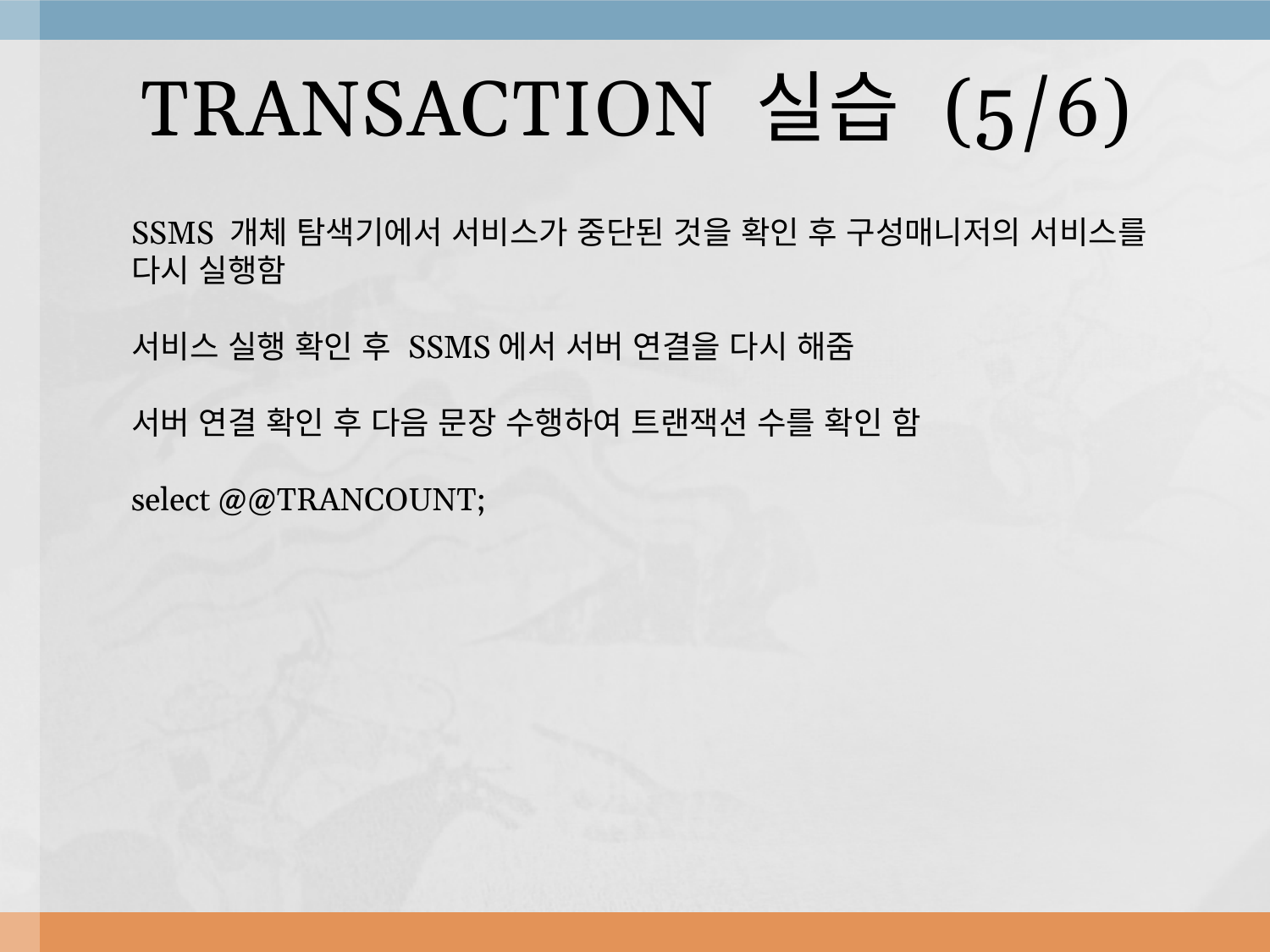

# TRANSACTION 실습 (5/6)
SSMS 개체 탐색기에서 서비스가 중단된 것을 확인 후 구성매니저의 서비스를
다시 실행함

서비스 실행 확인 후 SSMS에서 서버 연결을 다시 해줌

서버 연결 확인 후 다음 문장 수행하여 트랜잭션 수를 확인 함

select @@TRANCOUNT;